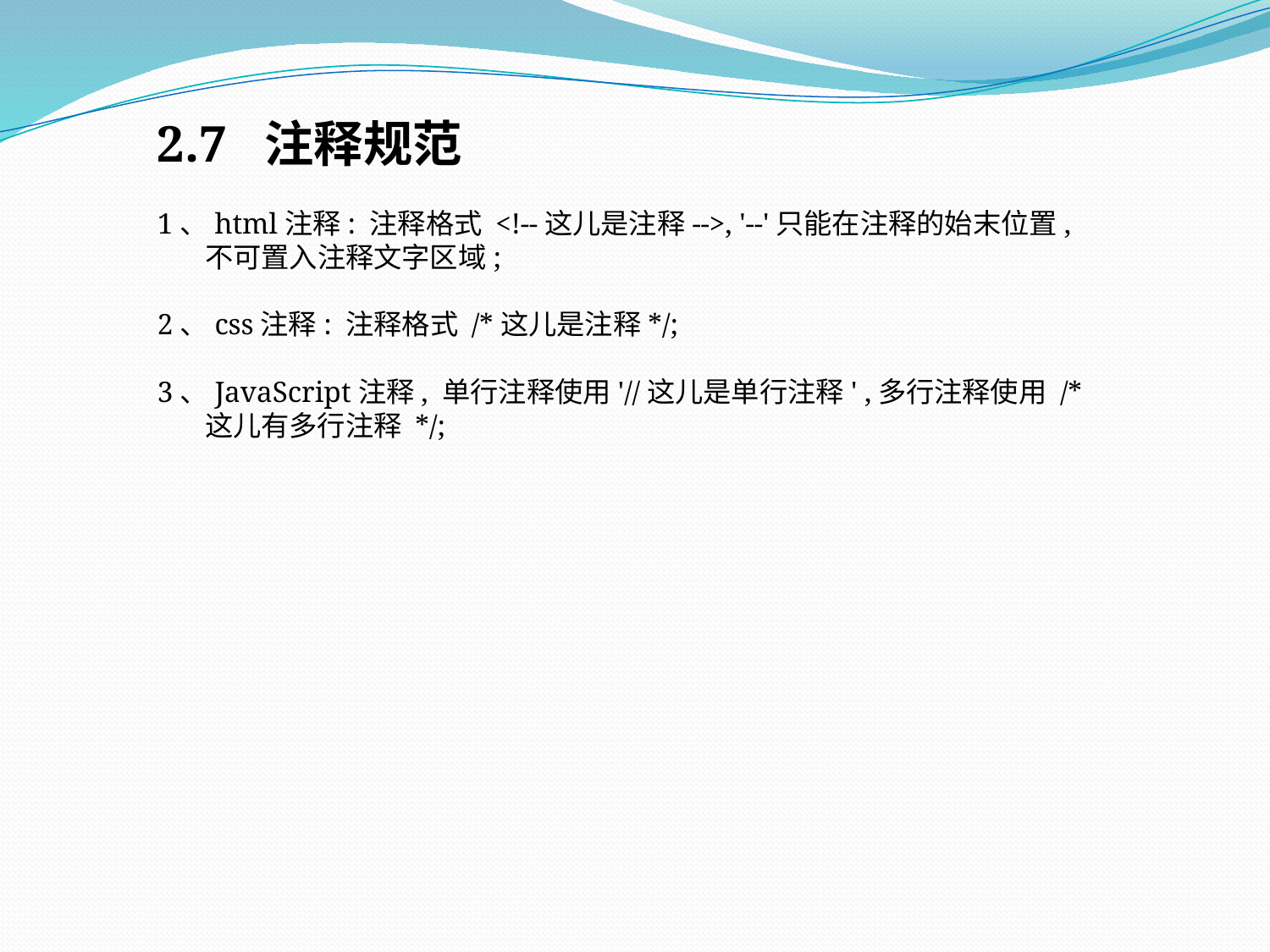

2.7  注释规范
1、html注释: 注释格式 <!--这儿是注释-->, '--'只能在注释的始末位置,不可置入注释文字区域;

2、css注释: 注释格式 /*这儿是注释*/;

3、JavaScript注释, 单行注释使用'//这儿是单行注释' ,多行注释使用 /* 这儿有多行注释 */;